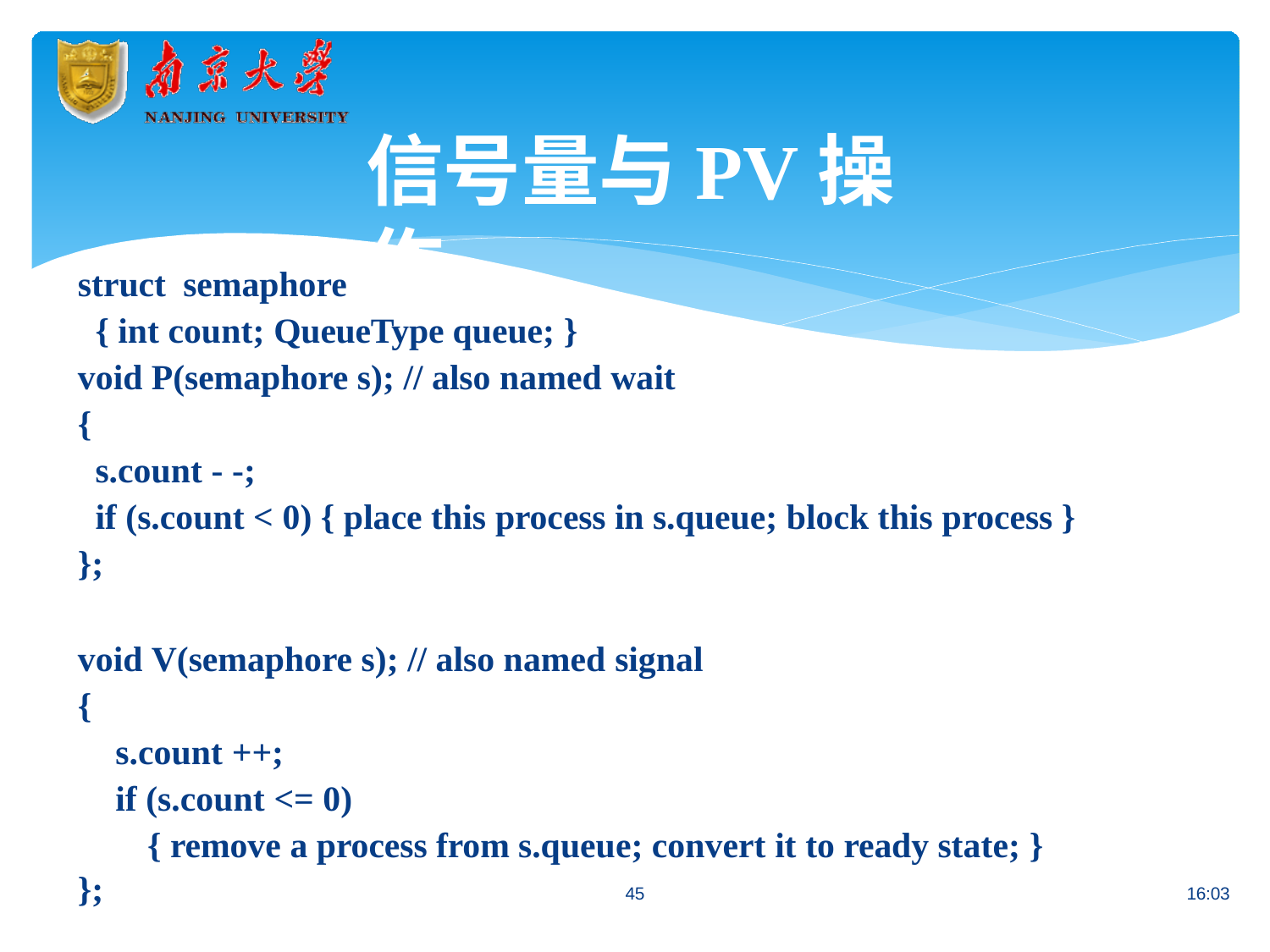

# 信号量与PV操作

struct semaphore
{ int count; QueueType queue; }
void P(semaphore s); // also named wait
{
s.count - -;
if (s.count < 0) { place this process in s.queue; block this process }
};

void V(semaphore s); // also named signal
{
s.count ++;
if (s.count <= 0)
{ remove a process from s.queue; convert it to ready state; }
};
45
16:03